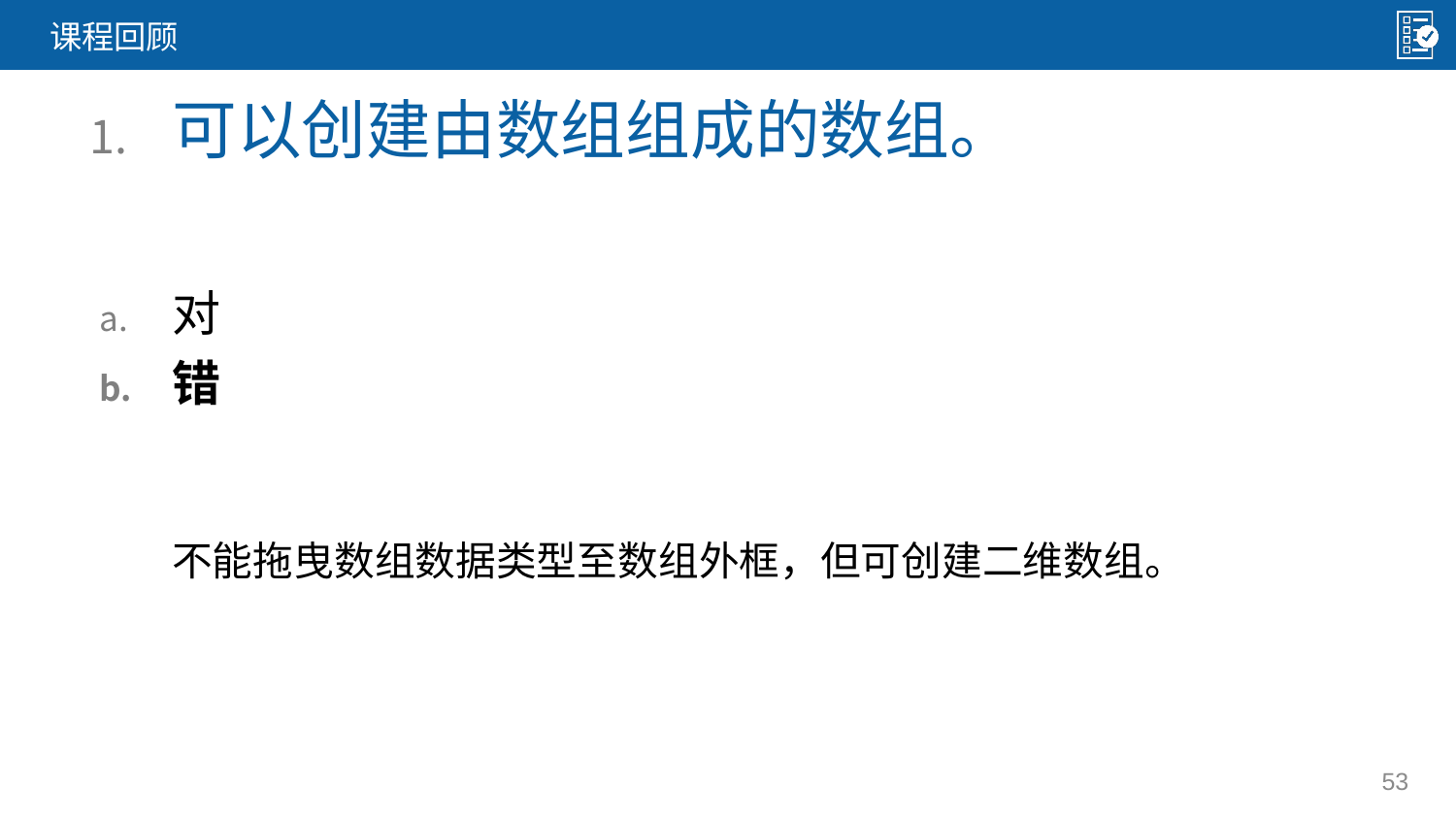

课程回顾

可以创建由数组组成的数组。
对
错
不能拖曳数组数据类型至数组外框，但可创建二维数组。

53